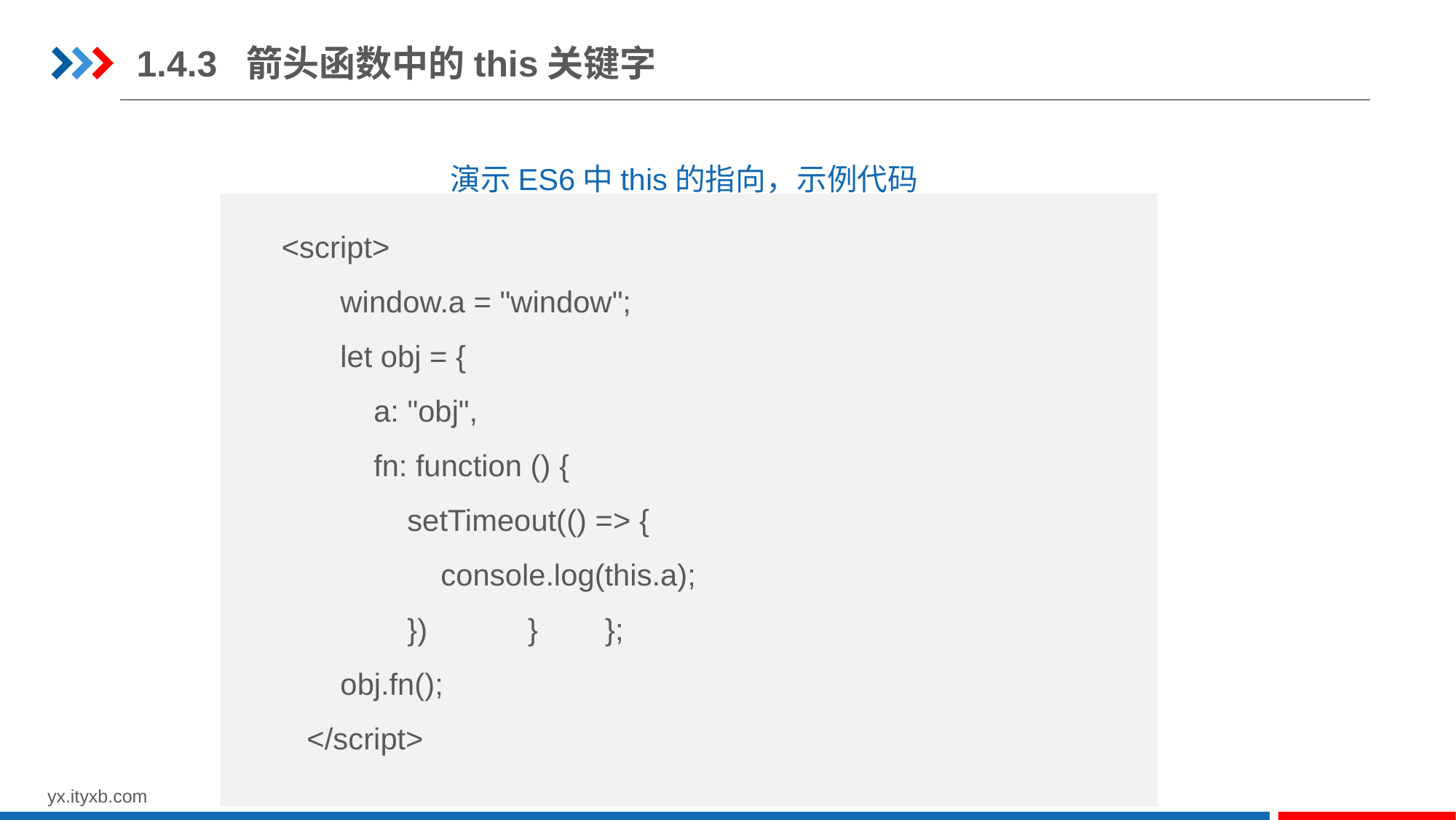

1.4.3  箭头函数中的this关键字
演示ES6中this的指向，示例代码

 <script>
        window.a = "window";
        let obj = {
            a: "obj",
            fn: function () {
                setTimeout(() => {
                    console.log(this.a);
                })            }        };
        obj.fn();
    </script>